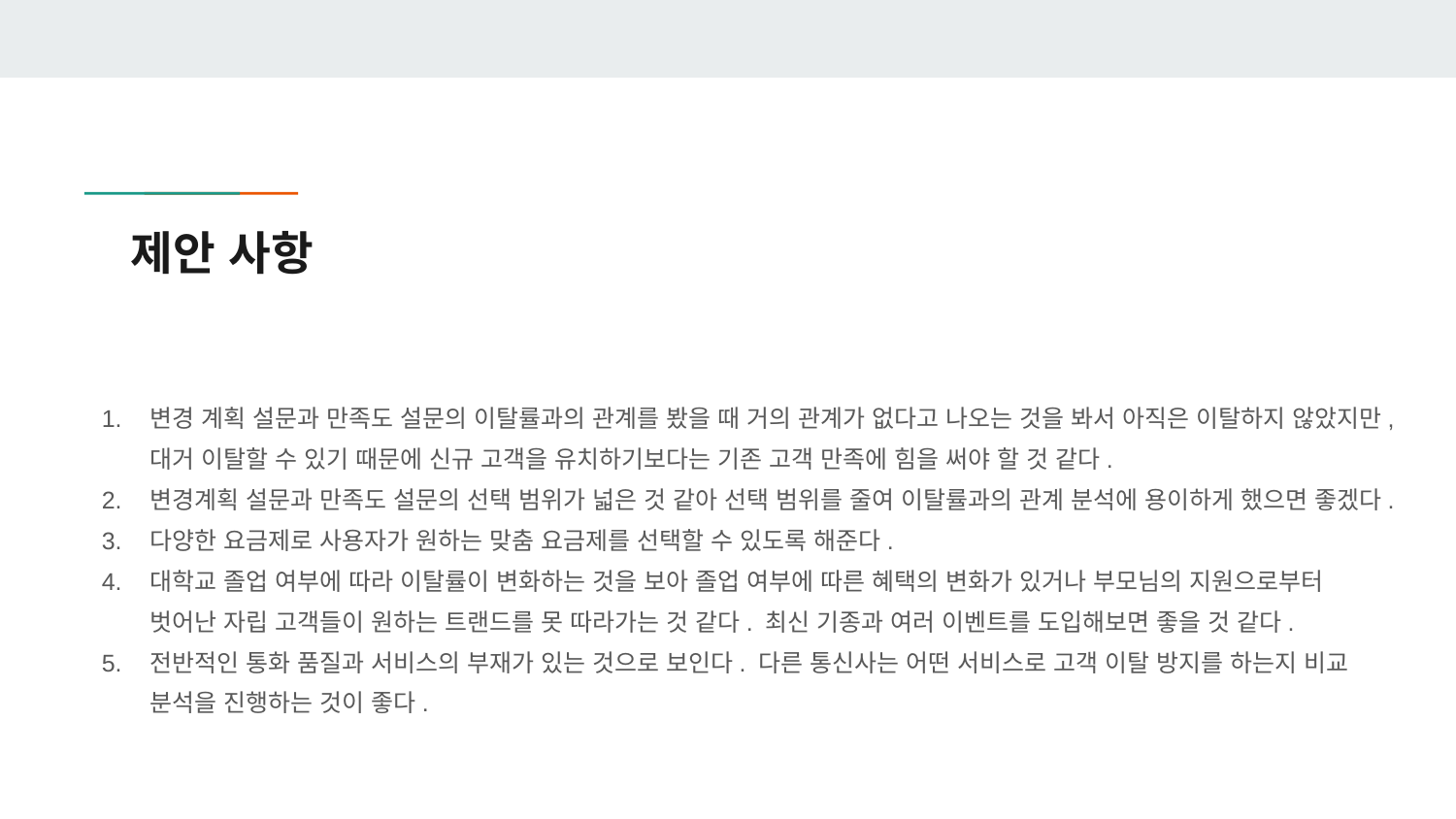

# 제안 사항
변경 계획 설문과 만족도 설문의 이탈률과의 관계를 봤을 때 거의 관계가 없다고 나오는 것을 봐서 아직은 이탈하지 않았지만, 대거 이탈할 수 있기 때문에 신규 고객을 유치하기보다는 기존 고객 만족에 힘을 써야 할 것 같다.
변경계획 설문과 만족도 설문의 선택 범위가 넓은 것 같아 선택 범위를 줄여 이탈률과의 관계 분석에 용이하게 했으면 좋겠다.
다양한 요금제로 사용자가 원하는 맞춤 요금제를 선택할 수 있도록 해준다.
대학교 졸업 여부에 따라 이탈률이 변화하는 것을 보아 졸업 여부에 따른 혜택의 변화가 있거나 부모님의 지원으로부터 벗어난 자립 고객들이 원하는 트랜드를 못 따라가는 것 같다. 최신 기종과 여러 이벤트를 도입해보면 좋을 것 같다.
전반적인 통화 품질과 서비스의 부재가 있는 것으로 보인다. 다른 통신사는 어떤 서비스로 고객 이탈 방지를 하는지 비교 분석을 진행하는 것이 좋다.